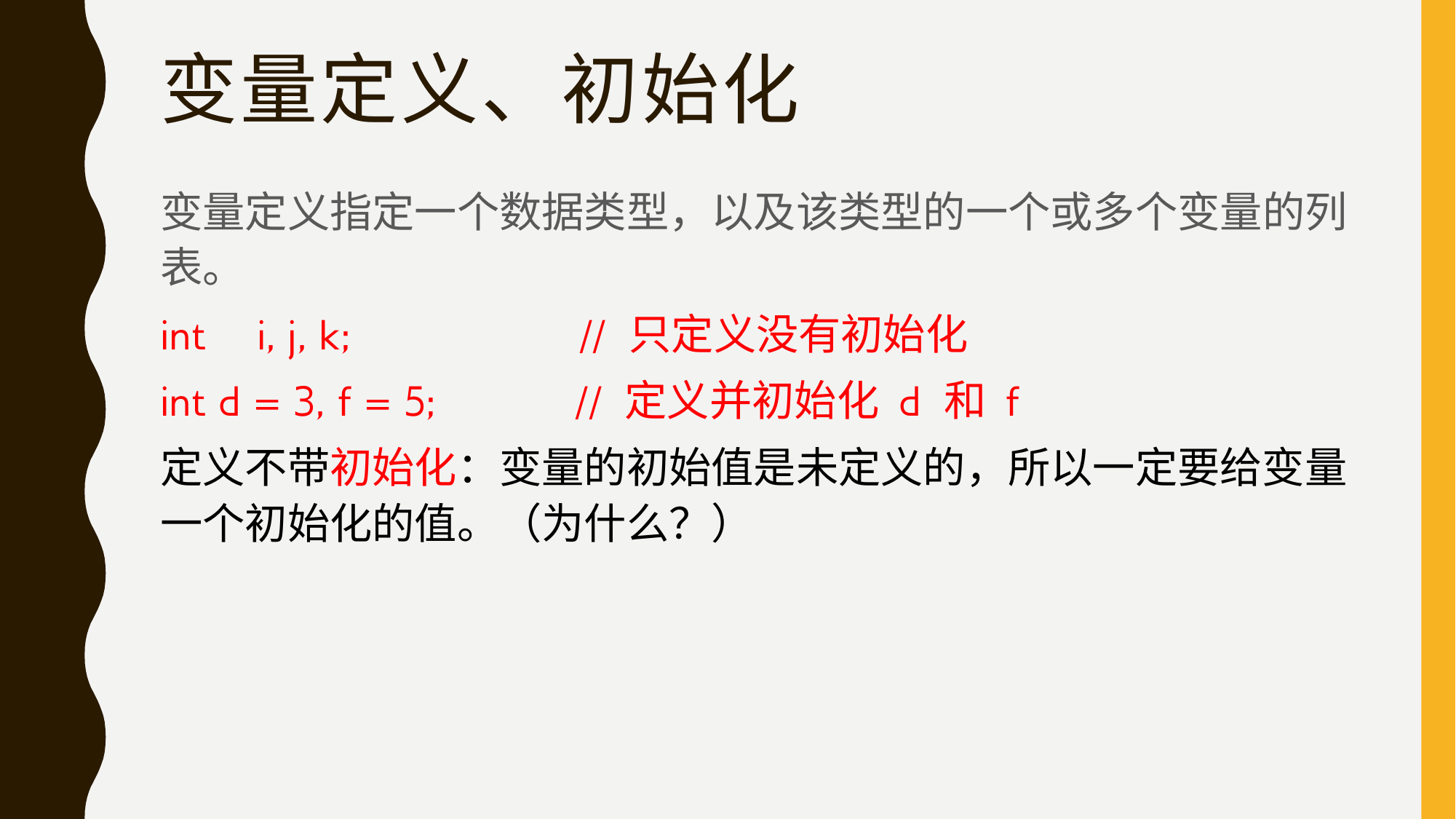

# 变量定义、初始化
变量定义指定一个数据类型，以及该类型的一个或多个变量的列表。
int    i, j, k;                  // 只定义没有初始化
int d = 3, f = 5;           // 定义并初始化 d 和 f
定义不带初始化：变量的初始值是未定义的，所以一定要给变量一个初始化的值。（为什么？）